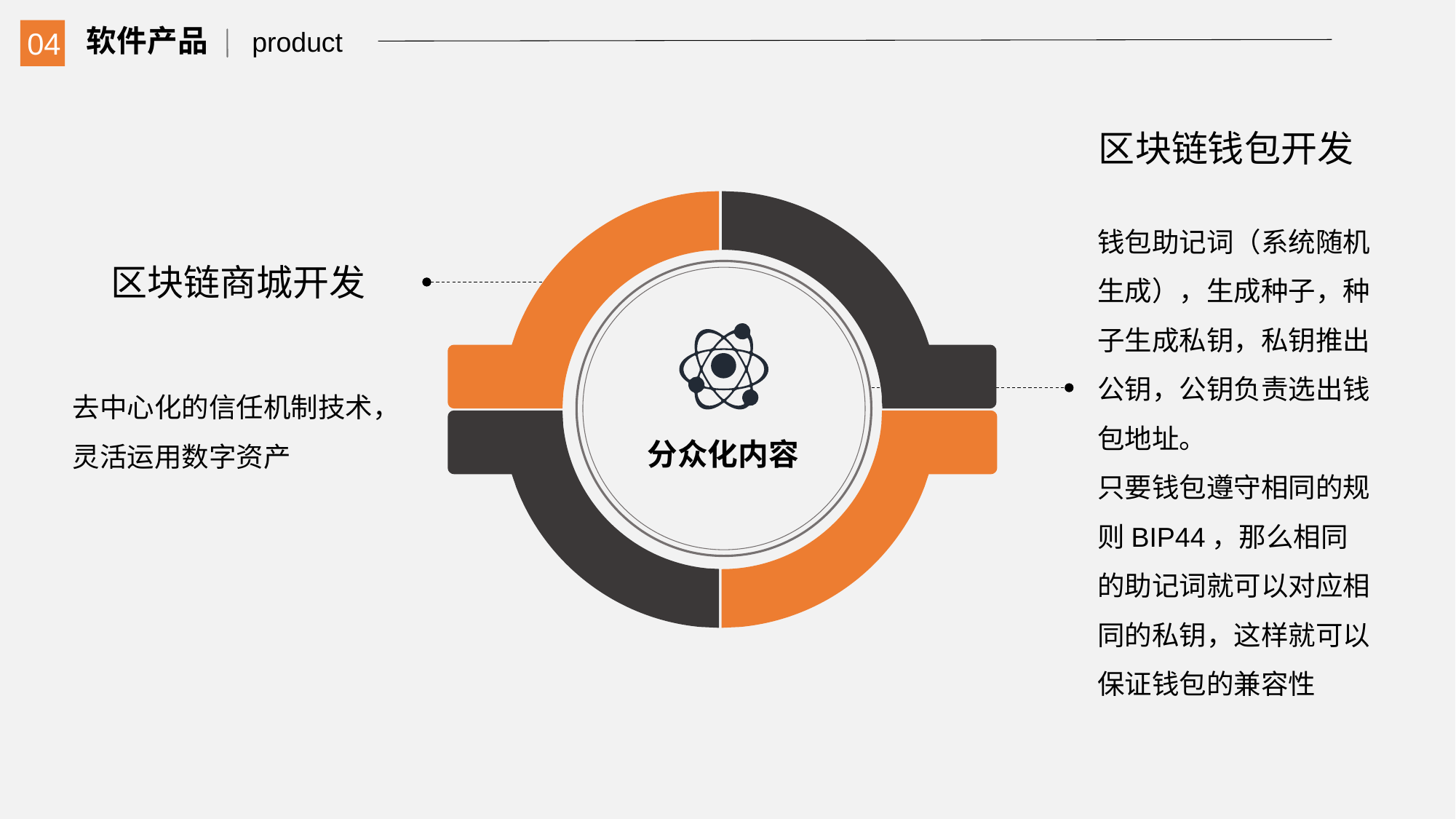

软件产品
04
product

区块链钱包开发

分众化内容
钱包助记词（系统随机生成），生成种子，种子生成私钥，私钥推出公钥，公钥负责选出钱包地址。
只要钱包遵守相同的规则BIP44，那么相同的助记词就可以对应相同的私钥，这样就可以保证钱包的兼容性
 区块链商城开发
去中心化的信任机制技术，灵活运用数字资产